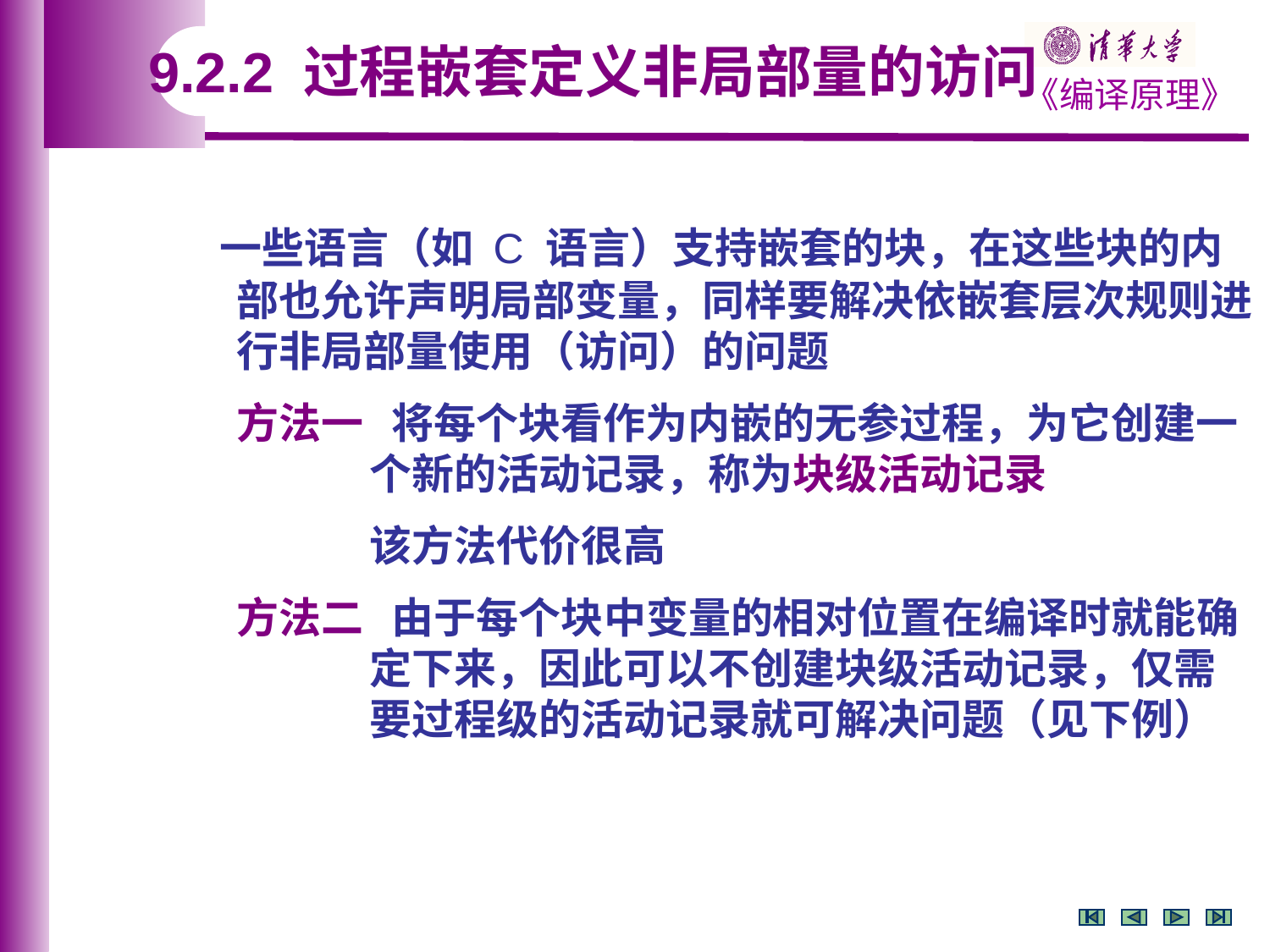

9.2.2 过程嵌套定义非局部量的访问
       一些语言（如 C 语言）支持嵌套的块，在这些块的内
   部也允许声明局部变量，同样要解决依嵌套层次规则进
   行非局部量使用（访问）的问题

   方法一   将每个块看作为内嵌的无参过程，为它创建一
                 个新的活动记录，称为块级活动记录

                 该方法代价很高

   方法二   由于每个块中变量的相对位置在编译时就能确
                 定下来，因此可以不创建块级活动记录，仅需
                 要过程级的活动记录就可解决问题（见下例）